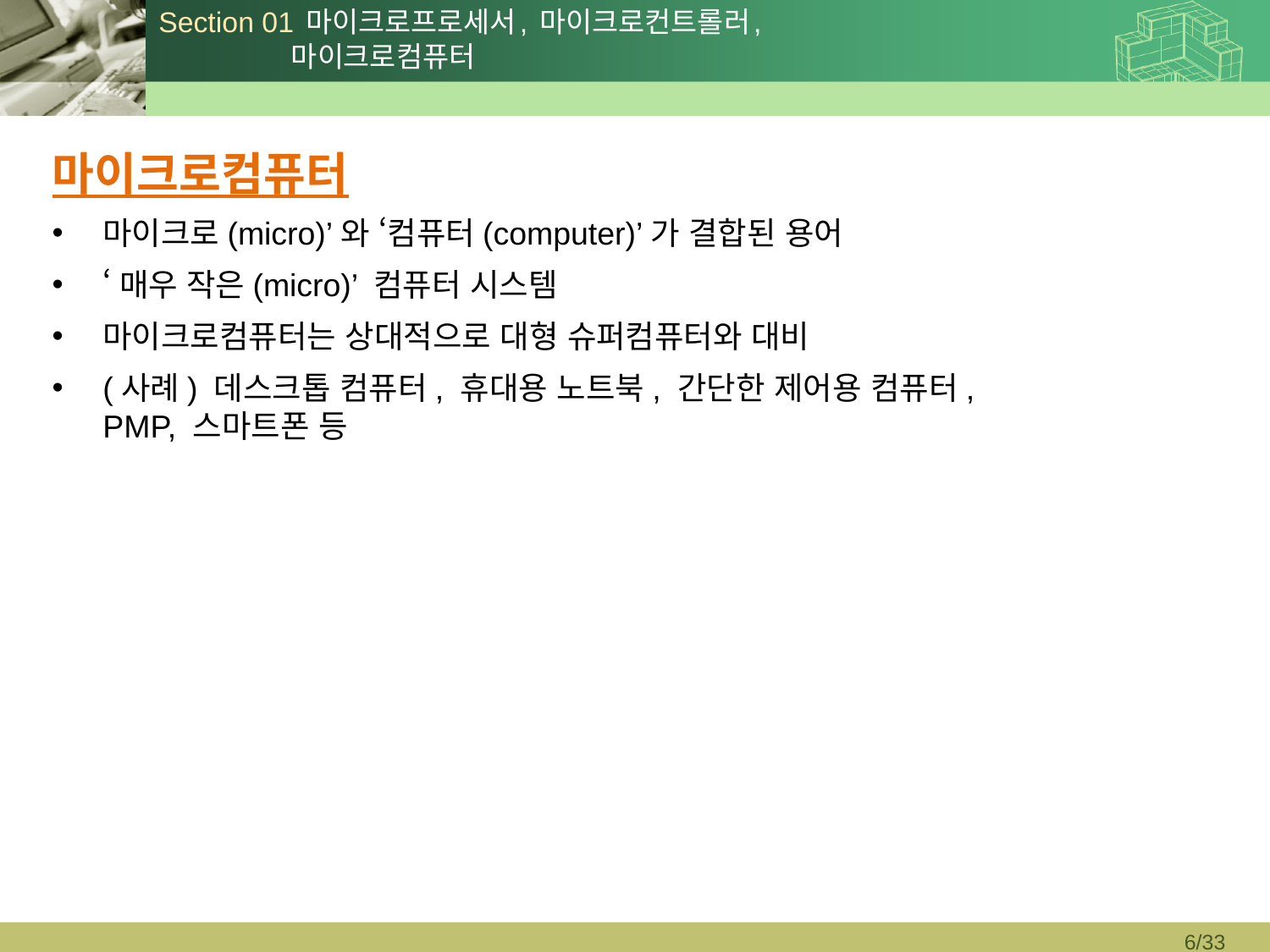

# Section 01 마이크로프로세서, 마이크로컨트롤러, 마이크로컴퓨터
마이크로컴퓨터
마이크로(micro)’와 ‘컴퓨터(computer)’가 결합된 용어
‘매우 작은(micro)’ 컴퓨터 시스템
마이크로컴퓨터는 상대적으로 대형 슈퍼컴퓨터와 대비
(사례) 데스크톱 컴퓨터, 휴대용 노트북, 간단한 제어용 컴퓨터,
PMP, 스마트폰 등